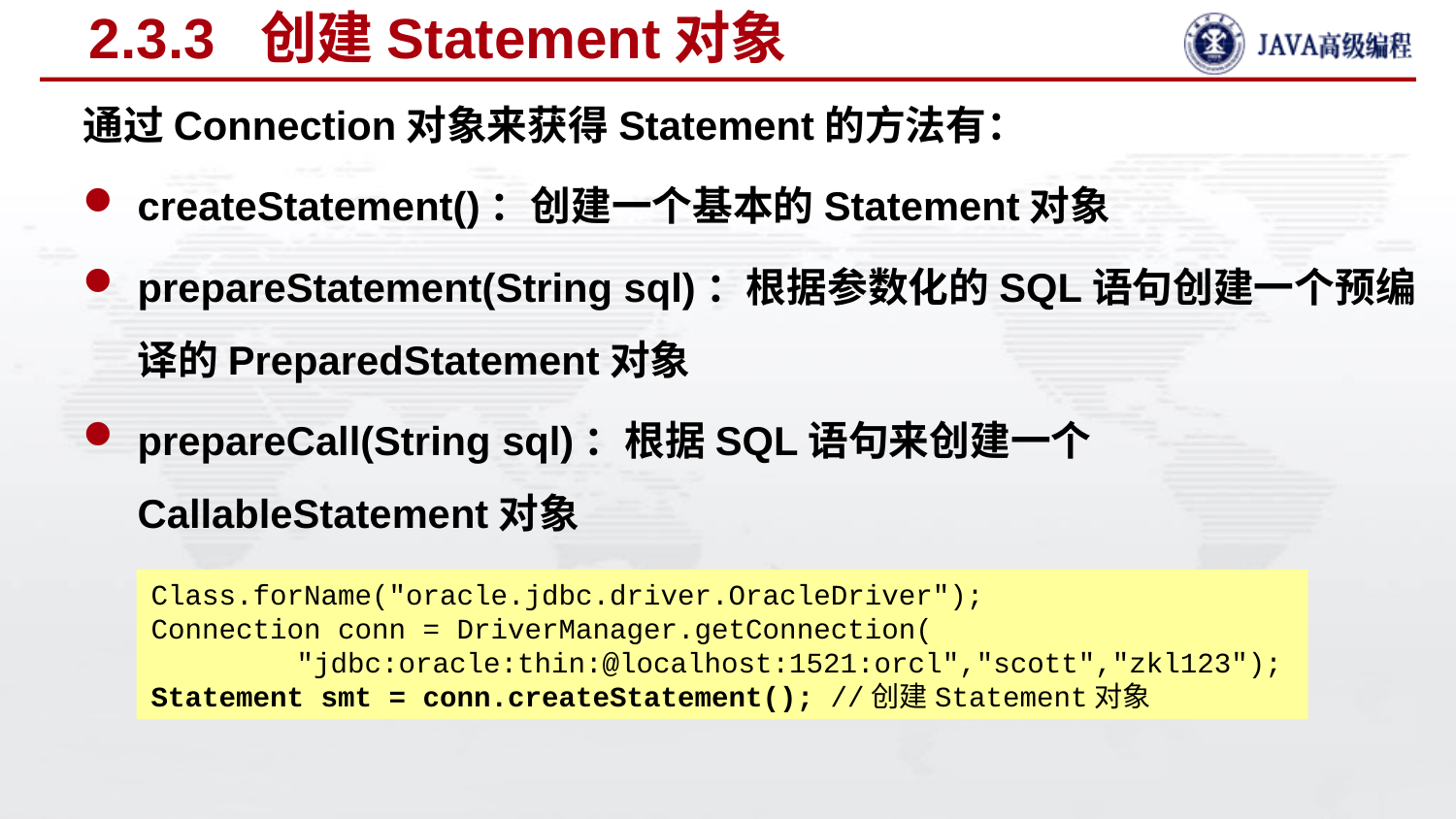

# 2.3.3  创建Statement对象
通过Connection对象来获得Statement的方法有：
createStatement()：创建一个基本的Statement对象
prepareStatement(String sql)：根据参数化的SQL语句创建一个预编译的PreparedStatement对象
prepareCall(String sql)：根据SQL语句来创建一个CallableStatement对象

Class.forName("oracle.jdbc.driver.OracleDriver");
Connection conn = DriverManager.getConnection(
	"jdbc:oracle:thin:@localhost:1521:orcl","scott","zkl123");
Statement smt = conn.createStatement(); //创建Statement对象